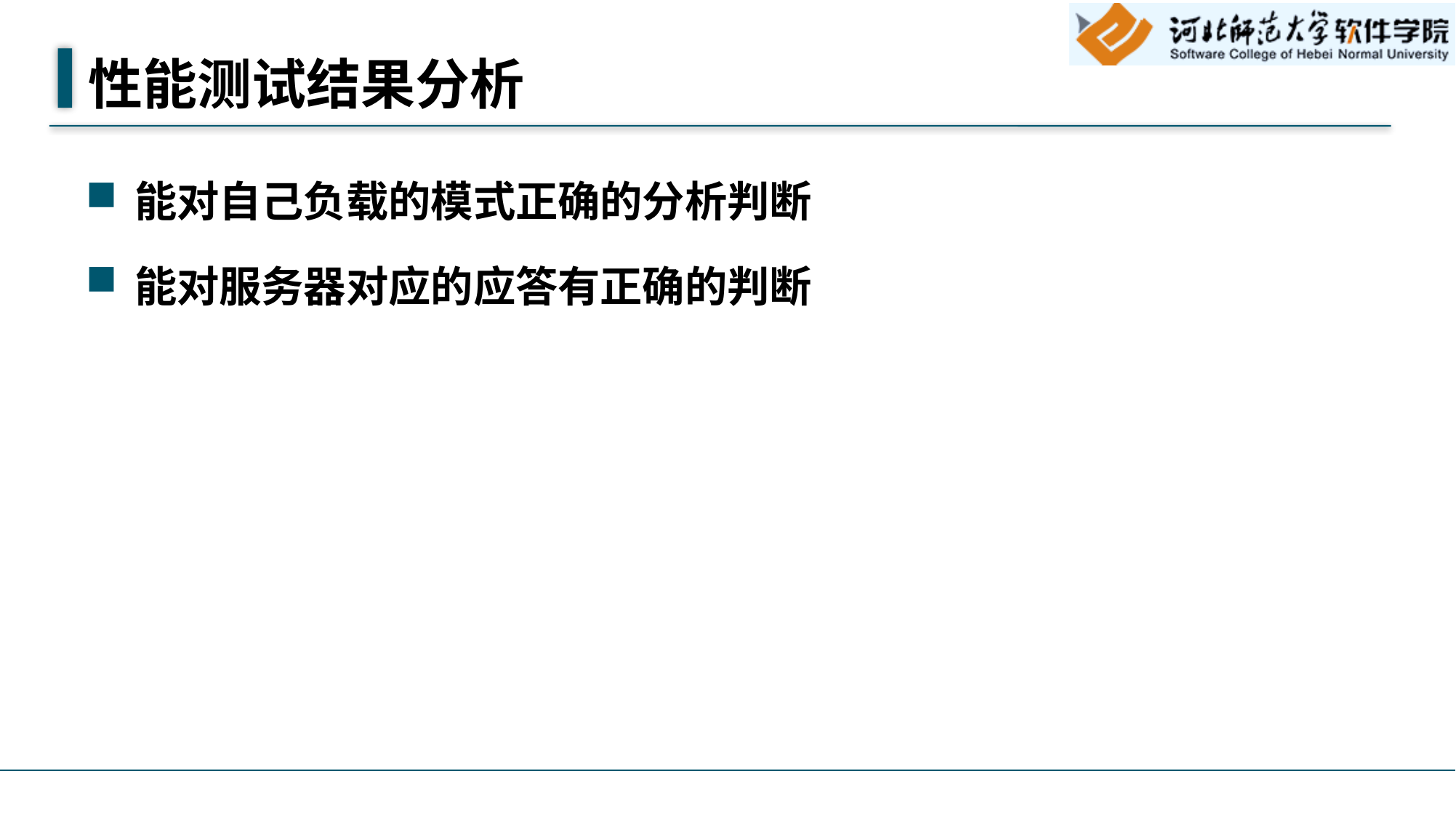

# 性能测试结果分析
能对自己负载的模式正确的分析判断
能对服务器对应的应答有正确的判断